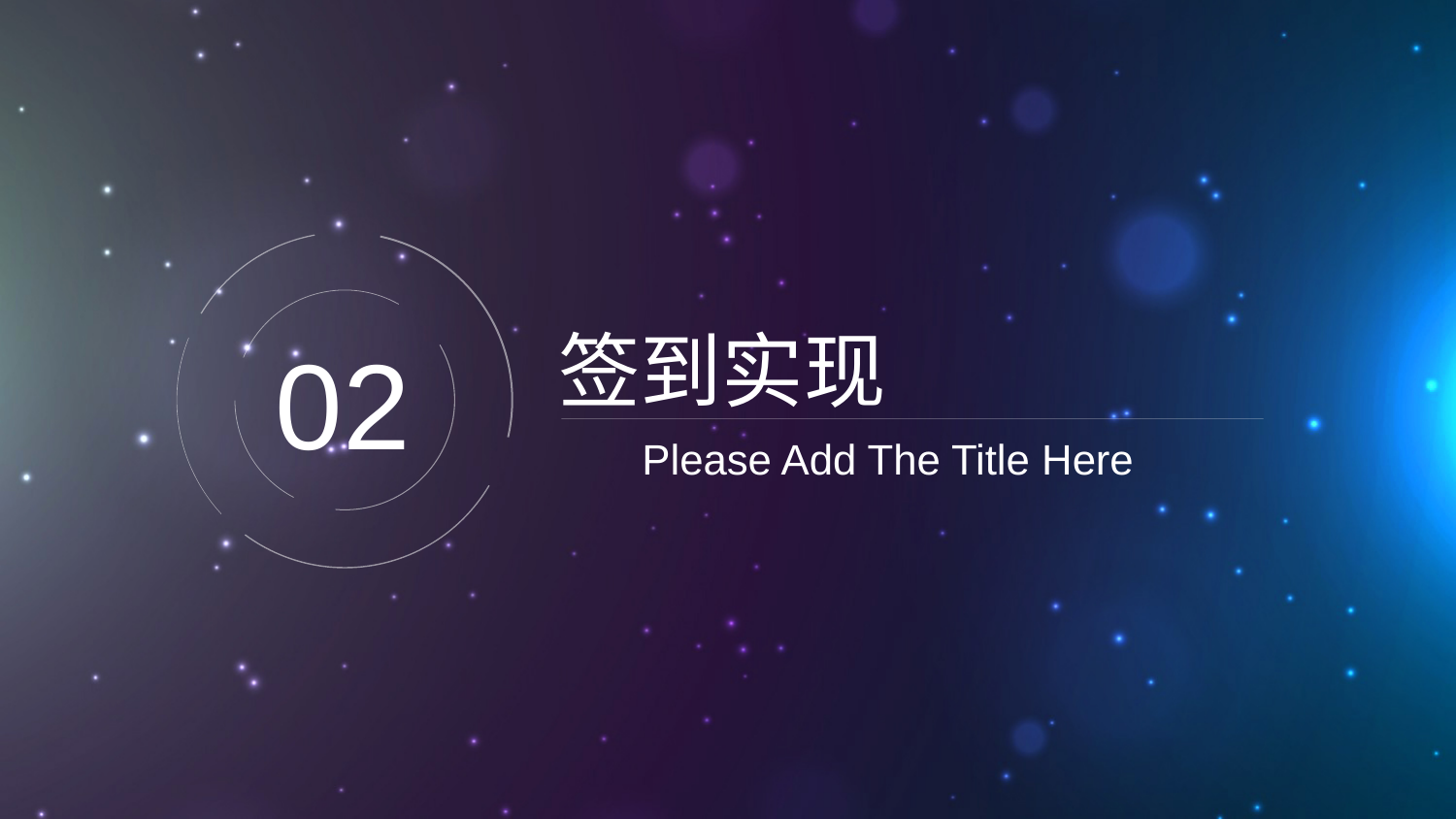

签到实现
02
Please Add The Title Here